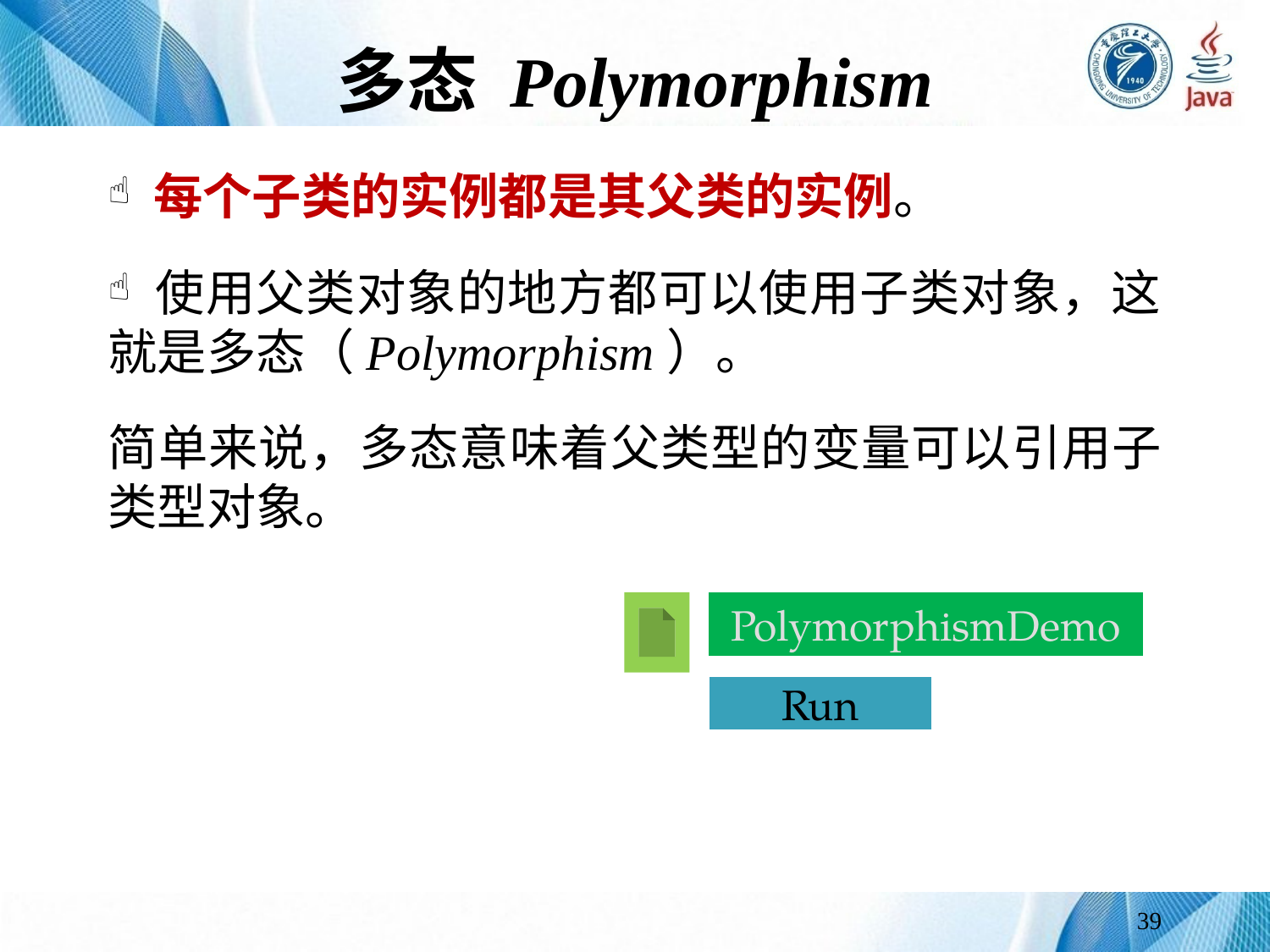

# 多态 Polymorphism
 每个子类的实例都是其父类的实例。
 使用父类对象的地方都可以使用子类对象，这就是多态（Polymorphism）。
简单来说，多态意味着父类型的变量可以引用子类型对象。

PolymorphismDemo
Run
39